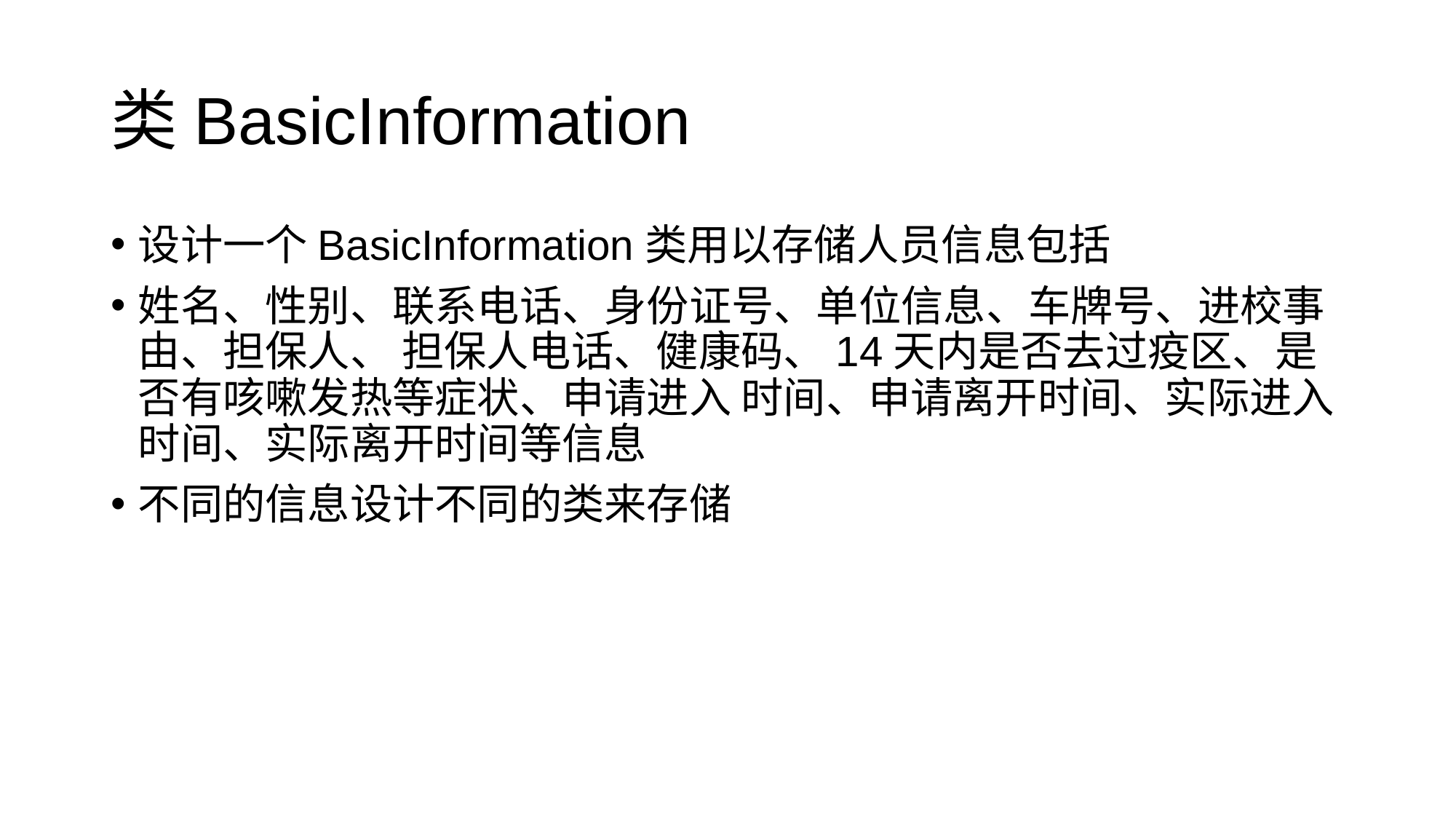

# 类BasicInformation
设计一个BasicInformation类用以存储人员信息包括
姓名、性别、联系电话、身份证号、单位信息、车牌号、进校事由、担保人、 担保人电话、健康码、14天内是否去过疫区、是否有咳嗽发热等症状、申请进入 时间、申请离开时间、实际进入时间、实际离开时间等信息
不同的信息设计不同的类来存储